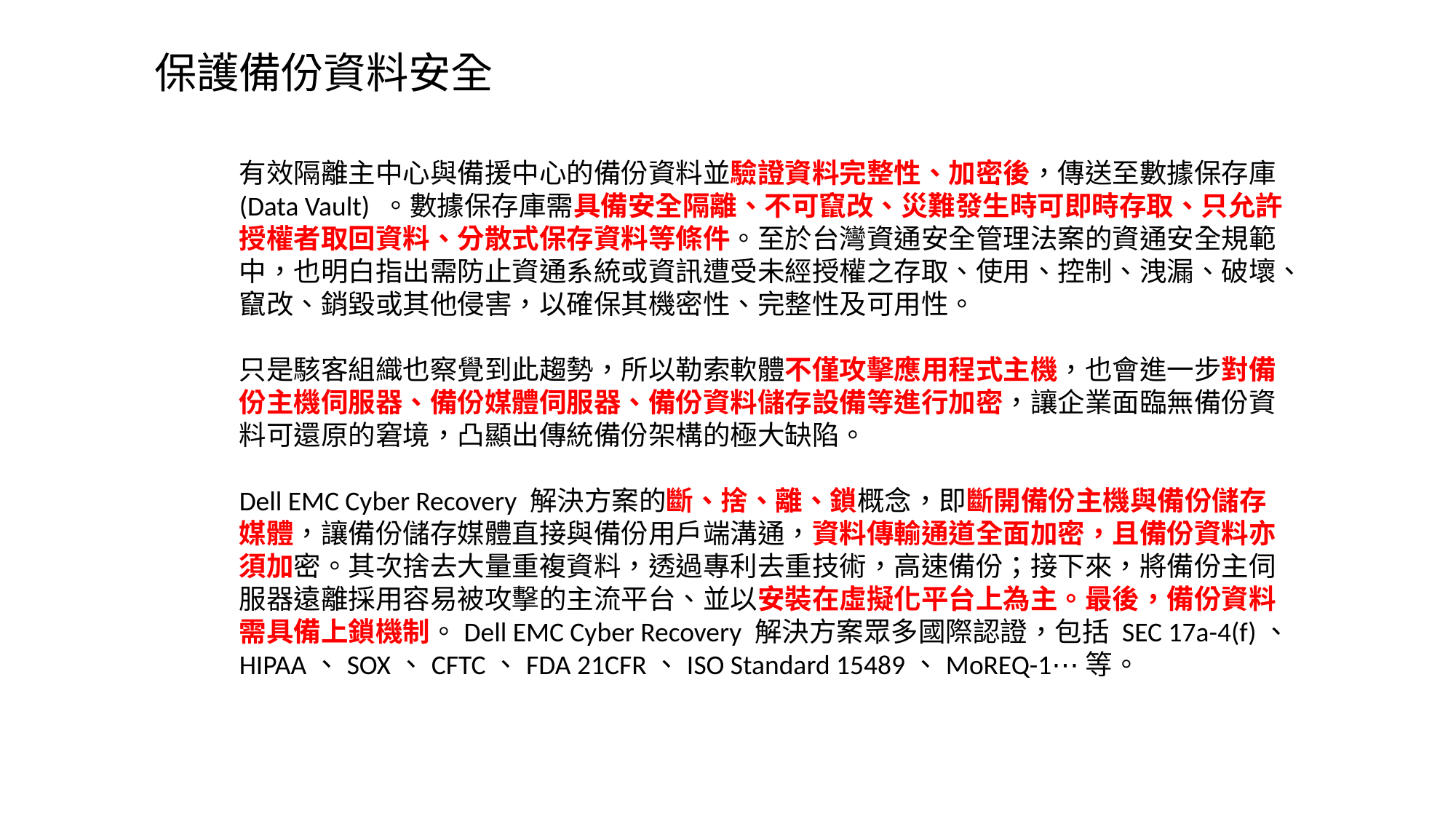

保護備份資料安全
有效隔離主中心與備援中心的備份資料並驗證資料完整性、加密後，傳送至數據保存庫(Data Vault) 。數據保存庫需具備安全隔離、不可竄改、災難發生時可即時存取、只允許授權者取回資料、分散式保存資料等條件。至於台灣資通安全管理法案的資通安全規範中，也明白指出需防止資通系統或資訊遭受未經授權之存取、使用、控制、洩漏、破壞、竄改、銷毀或其他侵害，以確保其機密性、完整性及可用性。

只是駭客組織也察覺到此趨勢，所以勒索軟體不僅攻擊應用程式主機，也會進一步對備份主機伺服器、備份媒體伺服器、備份資料儲存設備等進行加密，讓企業面臨無備份資料可還原的窘境，凸顯出傳統備份架構的極大缺陷。

Dell EMC Cyber Recovery 解決方案的斷、捨、離、鎖概念，即斷開備份主機與備份儲存媒體，讓備份儲存媒體直接與備份用戶端溝通，資料傳輸通道全面加密，且備份資料亦須加密。其次捨去大量重複資料，透過專利去重技術，高速備份；接下來，將備份主伺服器遠離採用容易被攻擊的主流平台、並以安裝在虛擬化平台上為主。最後，備份資料需具備上鎖機制。Dell EMC Cyber Recovery 解決方案眾多國際認證，包括 SEC 17a-4(f)、HIPAA、SOX、CFTC、FDA 21CFR、ISO Standard 15489、MoREQ-1⋯等。